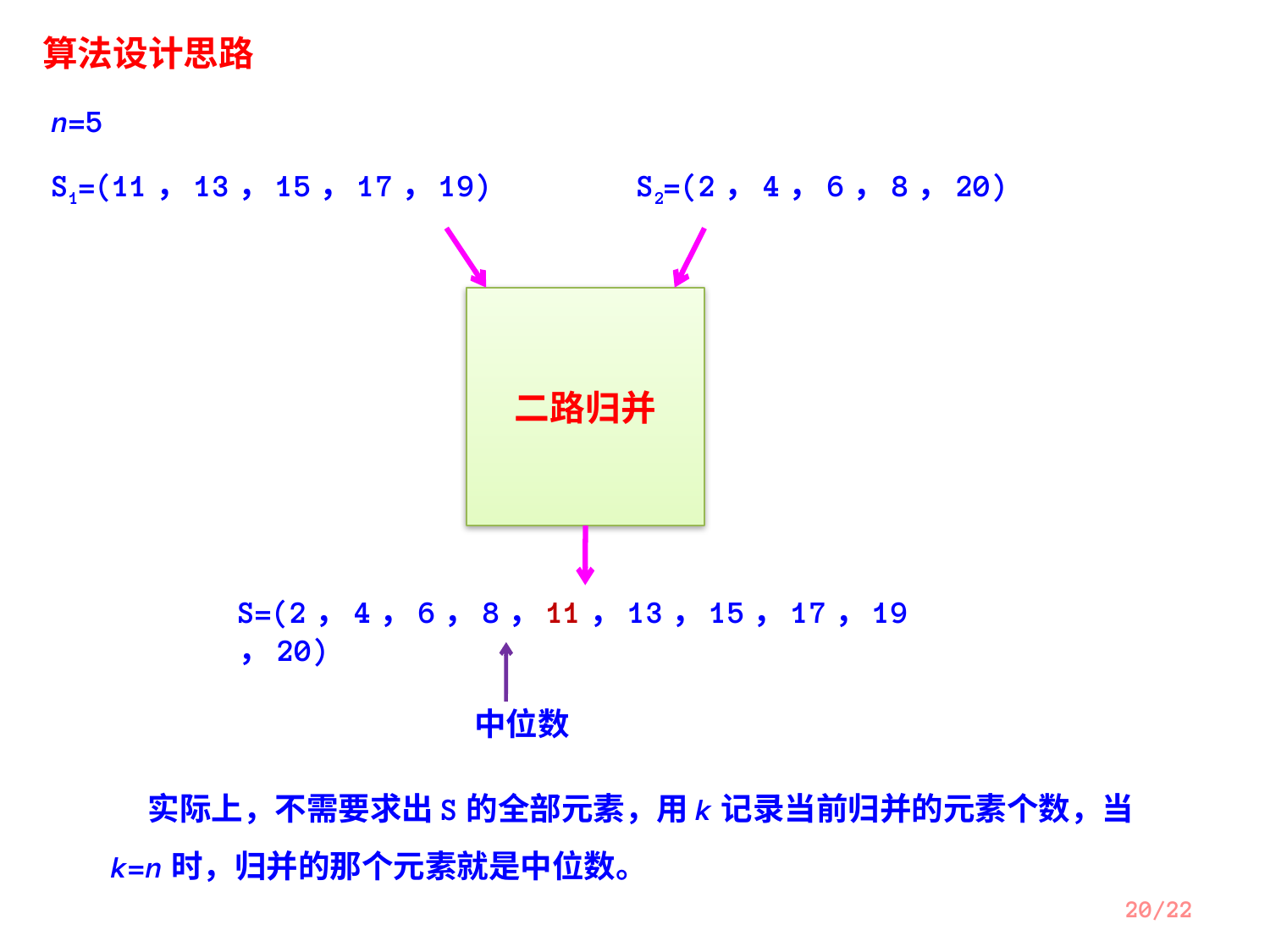

算法设计思路
n=5
S1=(11，13，15，17，19)
S2=(2，4，6，8，20)
二路归并
S=(2，4，6，8，11，13，15，17，19，20)
中位数
    实际上，不需要求出S的全部元素，用k记录当前归并的元素个数，当k=n时，归并的那个元素就是中位数。
20/22